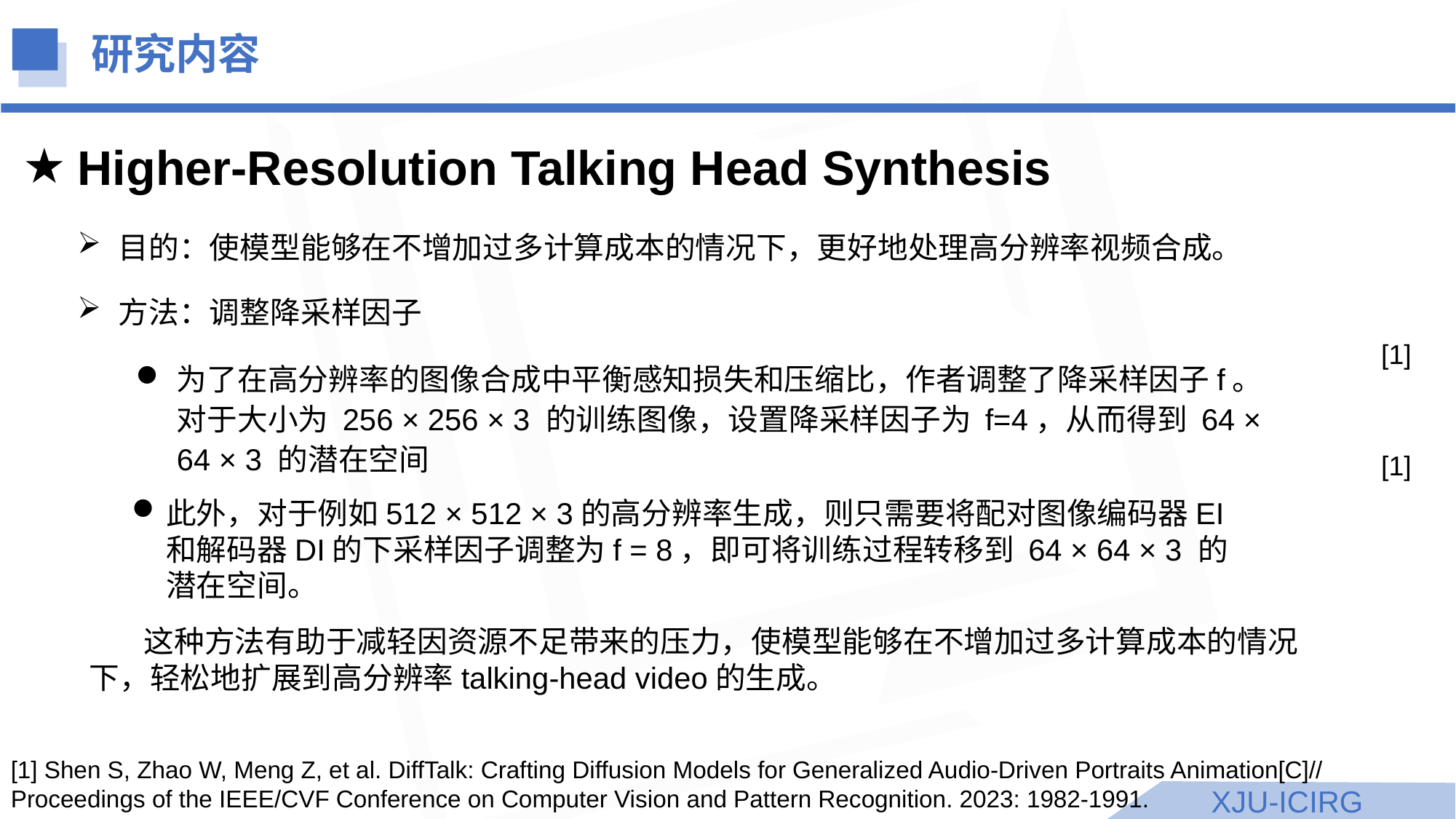

研究内容

Higher-Resolution Talking Head Synthesis
目的：使模型能够在不增加过多计算成本的情况下，更好地处理高分辨率视频合成。
方法：调整降采样因子
[1]
为了在高分辨率的图像合成中平衡感知损失和压缩比，作者调整了降采样因子f。对于大小为 256 × 256 × 3 的训练图像，设置降采样因子为 f=4，从而得到 64 × 64 × 3 的潜在空间
[1]
此外，对于例如512 × 512 × 3的高分辨率生成，则只需要将配对图像编码器EI和解码器DI的下采样因子调整为f = 8，即可将训练过程转移到 64 × 64 × 3 的潜在空间。
这种方法有助于减轻因资源不足带来的压力，使模型能够在不增加过多计算成本的情况下，轻松地扩展到高分辨率talking-head video的生成。
[1] Shen S, Zhao W, Meng Z, et al. DiffTalk: Crafting Diffusion Models for Generalized Audio-Driven Portraits Animation[C]// Proceedings of the IEEE/CVF Conference on Computer Vision and Pattern Recognition. 2023: 1982-1991.
XJU-ICIRG